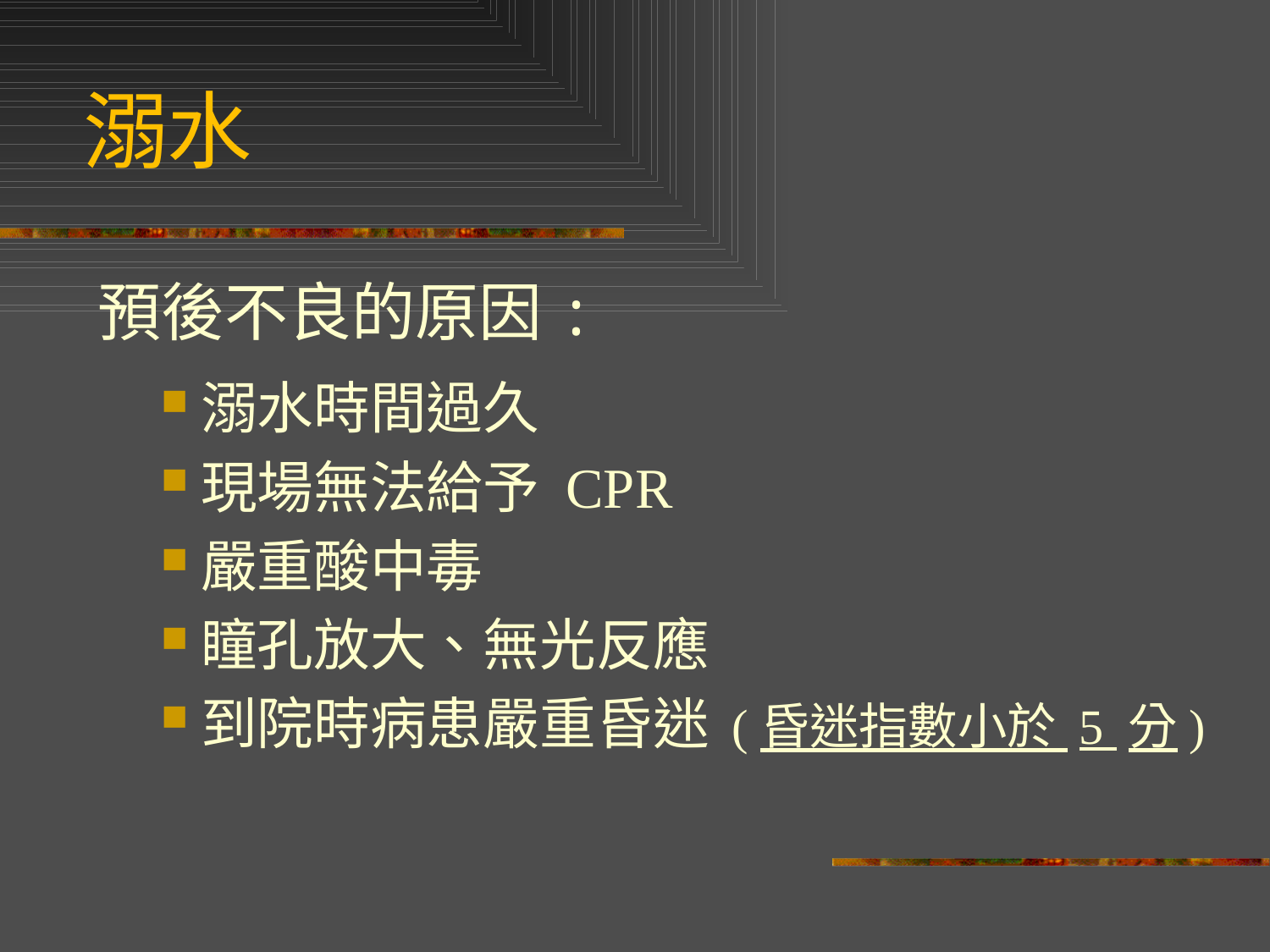

溺水
預後不良的原因:
溺水時間過久
現場無法給予 CPR
嚴重酸中毒
瞳孔放大、無光反應
到院時病患嚴重昏迷 (昏迷指數小於 5 分)